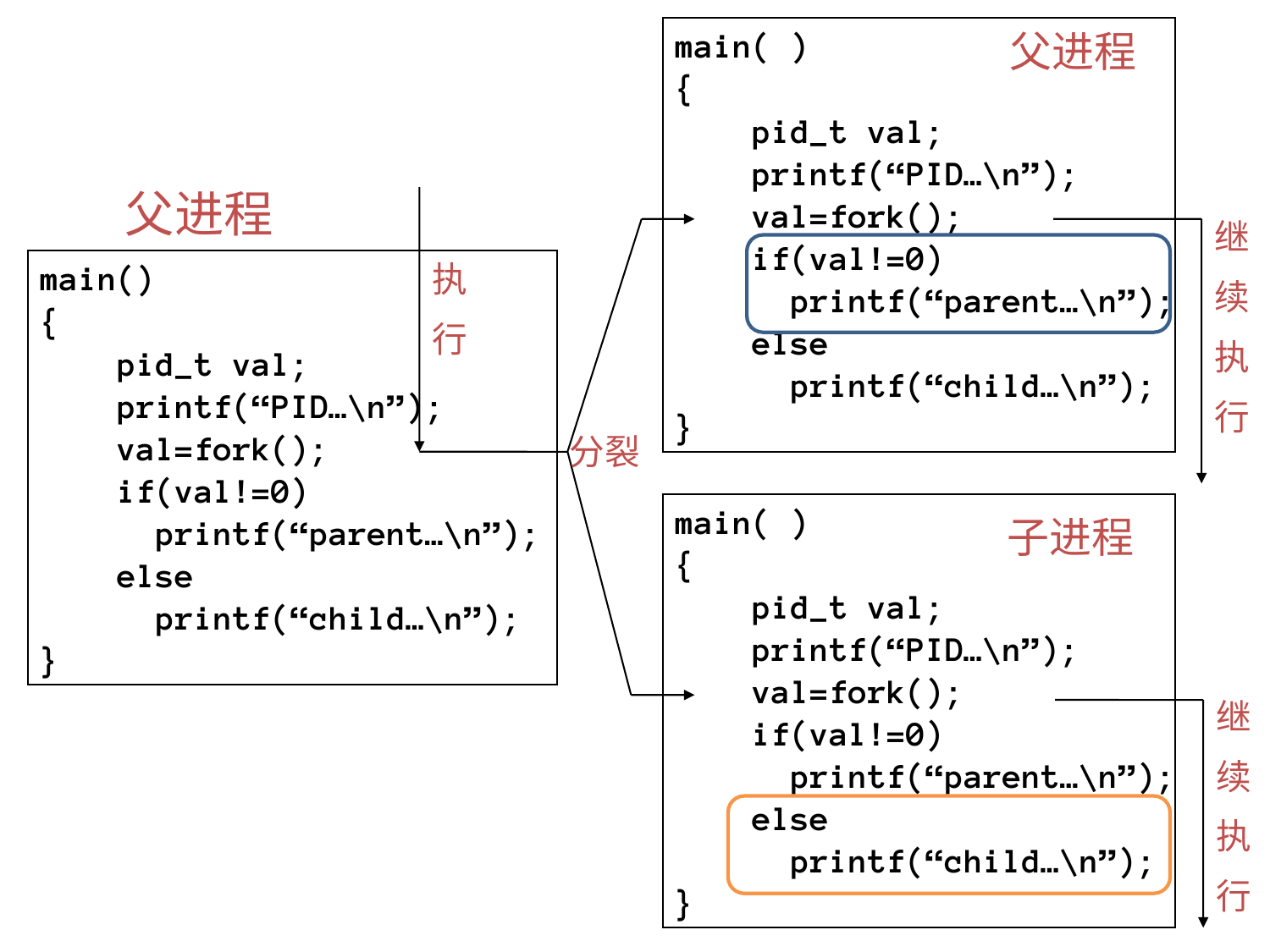

2.3.8 UNIX进程控制
main( )
{
    pid_t val;
    printf(“PID…\n”);
    val=fork();
    if(val!=0)
      printf(“parent…\n”);
    else
      printf(“child…\n”);
}
父进程
父进程

执
行
继
续
执
行

分裂

main()
{
    pid_t val;
    printf(“PID…\n”);
    val=fork();
    if(val!=0)
      printf(“parent…\n”);
    else
      printf(“child…\n”);
}
main( )
{
    pid_t val;
    printf(“PID…\n”);
    val=fork();
    if(val!=0)
      printf(“parent…\n”);
    else
      printf(“child…\n”);
}
子进程
继
续
执
行